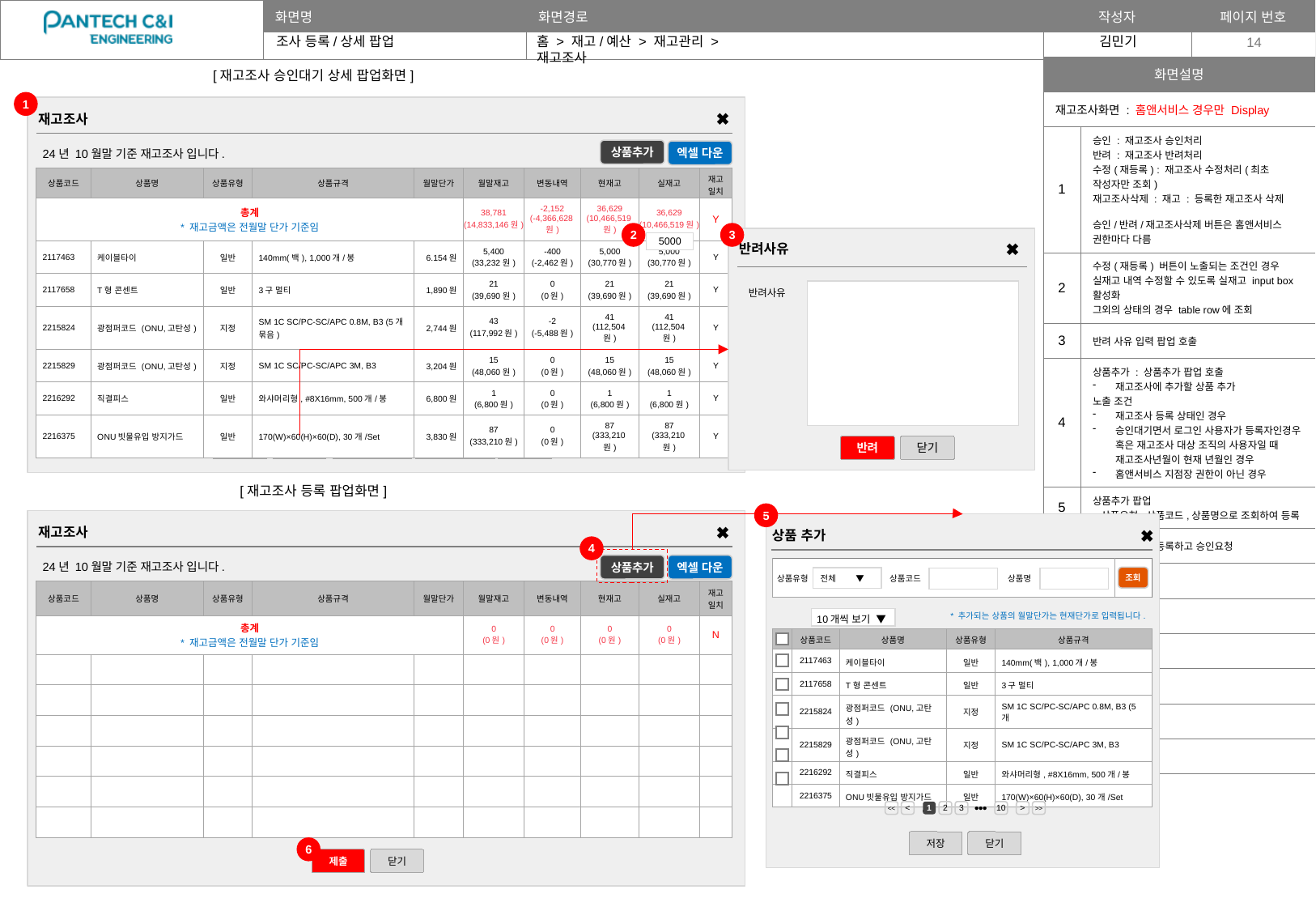

조사 등록/상세 팝업
홈 > 재고/예산 > 재고관리 > 재고조사
14
| 화면설명 |  |
| --- | --- |
| 재고조사화면 : 홈앤서비스 경우만 Display |  |
| 1 | 승인 : 재고조사 승인처리 반려 : 재고조사 반려처리 수정(재등록) : 재고조사 수정처리(최초 작성자만 조회) 재고조사삭제 : 재고 : 등록한 재고조사 삭제 승인/반려/재고조사삭제 버튼은 홈앤서비스 권한마다 다름 |
| 2 | 수정(재등록) 버튼이 노출되는 조건인 경우 실재고 내역 수정할 수 있도록 실재고 input box 활성화 그외의 상태의 경우 table row에 조회 |
| 3 | 반려 사유 입력 팝업 호출 |
| 4 | 상품추가 : 상품추가 팝업 호출 재고조사에 추가할 상품 추가 노출 조건 재고조사 등록 상태인 경우 승인대기면서 로그인 사용자가 등록자인경우 혹은 재고조사 대상 조직의 사용자일 때 재고조사년월이 현재 년월인 경우 홈앤서비스 지점장 권한이 아닌 경우 |
| 5 | 상품추가 팝업 - 상품유형,상품코드,상품명으로 조회하여 등록 |
| 6 | 제출 : 재고를 등록하고 승인요청 |
|  |  |
|  |  |
|  |  |
|  |  |
|  |  |
|  |  |
[재고조사 승인대기 상세 팝업화면]
1

재고조사
✖
승인
반려
수정(재등록)
재고조사삭제
닫기
| 버튼명 | 조건 |
| --- | --- |
| 제출 | 신규등록 |
| 승인 반려 | 승인대기 상태면서 HNS 지점장 권한 |
| 수정(재등록) | 승인대기 상태면서 로그인 사용자가 등록자인경우 |
| 수정(재승인요청) | 반려상태면서 대상 조직의 사용자가 로그인한 경우 재고조사년월과 현재년월이 같은 경우 |
| 재고조사 삭제 | 승인대기 상태면서 로그인한 사용자가 등록자인 경우 혹은 본사관리자면서 그룹관리자 권한이 아닌 경우 |
| 승인삭제 | 승인대기 상태가 아니고 그룹관리자 권한이 아니면서 본사관리자인 경우 |
상품추가
24년 10월말 기준 재고조사 입니다.
엑셀 다운
| 상품코드 | 상품명 | 상품유형 | 상품규격 | 월말단가 | 월말재고 | 변동내역 | 현재고 | 실재고 | 재고 일치 |
| --- | --- | --- | --- | --- | --- | --- | --- | --- | --- |
| 총계 \* 재고금액은 전월말 단가 기준임 |  |  |  |  | 38,781 (14,833,146원) | -2,152 (-4,366,628원) | 36,629 (10,466,519원) | 36,629 (10,466,519원) | Y |
| 2117463 | 케이블타이 | 일반 | 140mm(백), 1,000개/봉 | 6.154원 | 5,400 (33,232원) | -400 (-2,462원) | 5,000 (30,770원) | 5,000 (30,770원) | Y |
| 2117658 | T형 콘센트 | 일반 | 3구 멀티 | 1,890원 | 21 (39,690원) | 0 (0원) | 21 (39,690원) | 21 (39,690원) | Y |
| 2215824 | 광점퍼코드 (ONU,고탄성) | 지정 | SM 1C SC/PC-SC/APC 0.8M, B3 (5개 묶음) | 2,744원 | 43 (117,992원) | -2 (-5,488원) | 41 (112,504원) | 41 (112,504원) | Y |
| 2215829 | 광점퍼코드 (ONU,고탄성) | 지정 | SM 1C SC/PC-SC/APC 3M, B3 | 3,204원 | 15 (48,060원) | 0 (0원) | 15 (48,060원) | 15 (48,060원) | Y |
| 2216292 | 직결피스 | 일반 | 와샤머리형, #8X16mm, 500개/봉 | 6,800원 | 1 (6,800원) | 0 (0원) | 1 (6,800원) | 1 (6,800원) | Y |
| 2216375 | ONU빗물유입 방지가드 | 일반 | 170(W)×60(H)×60(D), 30개/Set | 3,830원 | 87 (333,210원) | 0 (0원) | 87 (333,210원) | 87 (333,210원) | Y |
2
3

반려사유
✖
| 5000 |
| --- |
| 반려사유 |  |
| --- | --- |
|  |
| --- |
반려
닫기
[재고조사 등록 팝업화면]
5

재고조사
✖
제출
닫기

상품 추가
✖
4

24년 10월말 기준 재고조사 입니다.
상품추가
엑셀 다운
| 상품유형 |  | 상품코드 |  | 상품명 |  |  |
| --- | --- | --- | --- | --- | --- | --- |
조회
| 전체      ▼ |
| --- |
|  |
| --- |
|  |
| --- |
| 상품코드 | 상품명 | 상품유형 | 상품규격 | 월말단가 | 월말재고 | 변동내역 | 현재고 | 실재고 | 재고 일치 |
| --- | --- | --- | --- | --- | --- | --- | --- | --- | --- |
| 총계 \* 재고금액은 전월말 단가 기준임 |  |  |  |  | 0 (0원) | 0 (0원) | 0 (0원) | 0 (0원) | N |
|  |  |  |  |  |  |  |  |  |  |
|  |  |  |  |  |  |  |  |  |  |
|  |  |  |  |  |  |  |  |  |  |
|  |  |  |  |  |  |  |  |  |  |
|  |  |  |  |  |  |  |  |  |  |
|  |  |  |  |  |  |  |  |  |  |
* 추가되는 상품의 월말단가는 현재단가로 입력됩니다.
| 10개씩 보기  ▼ |
| --- |
|  | 상품코드 | 상품명 | 상품유형 | 상품규격 |
| --- | --- | --- | --- | --- |
|  | 2117463 | 케이블타이 | 일반 | 140mm(백), 1,000개/봉 |
|  | 2117658 | T형 콘센트 | 일반 | 3구 멀티 |
|  | 2215824 | 광점퍼코드 (ONU,고탄성) | 지정 | SM 1C SC/PC-SC/APC 0.8M, B3 (5개 |
|  | 2215829 | 광점퍼코드 (ONU,고탄성) | 지정 | SM 1C SC/PC-SC/APC 3M, B3 |
|  | 2216292 | 직결피스 | 일반 | 와샤머리형, #8X16mm, 500개/봉 |
|  | 2216375 | ONU빗물유입 방지가드 | 일반 | 170(W)×60(H)×60(D), 30개/Set |

<<
<
1
2
3
⦁⦁⦁
10
>
>>
저장
닫기
6